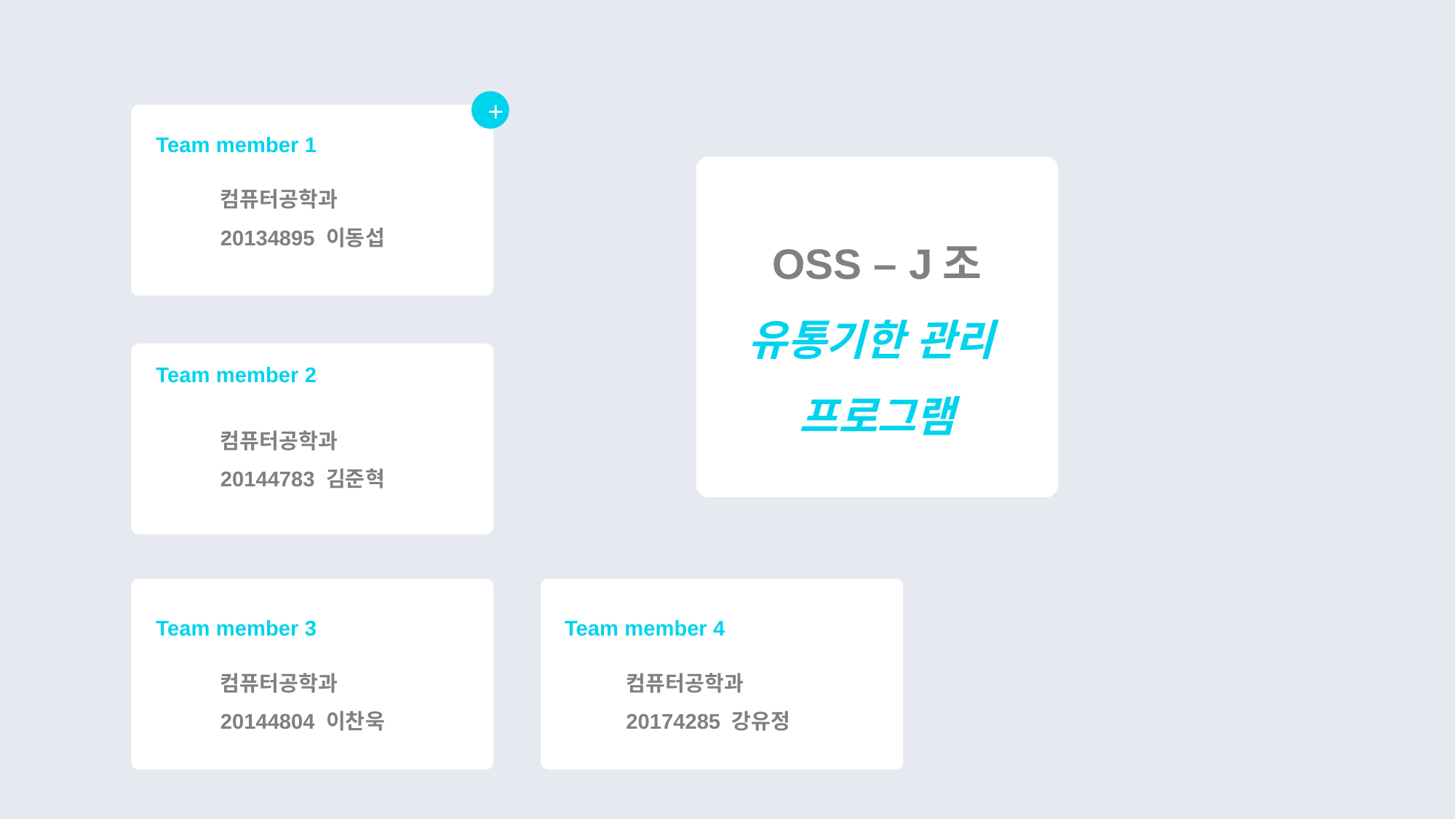

+

Team member 1

컴퓨터공학과
20134895 이동섭
OSS – J조
유통기한 관리
프로그램

Team member 2
컴퓨터공학과
20144783 김준혁

Team member 3
Team member 4
컴퓨터공학과
20144804 이찬욱
컴퓨터공학과
20174285 강유정